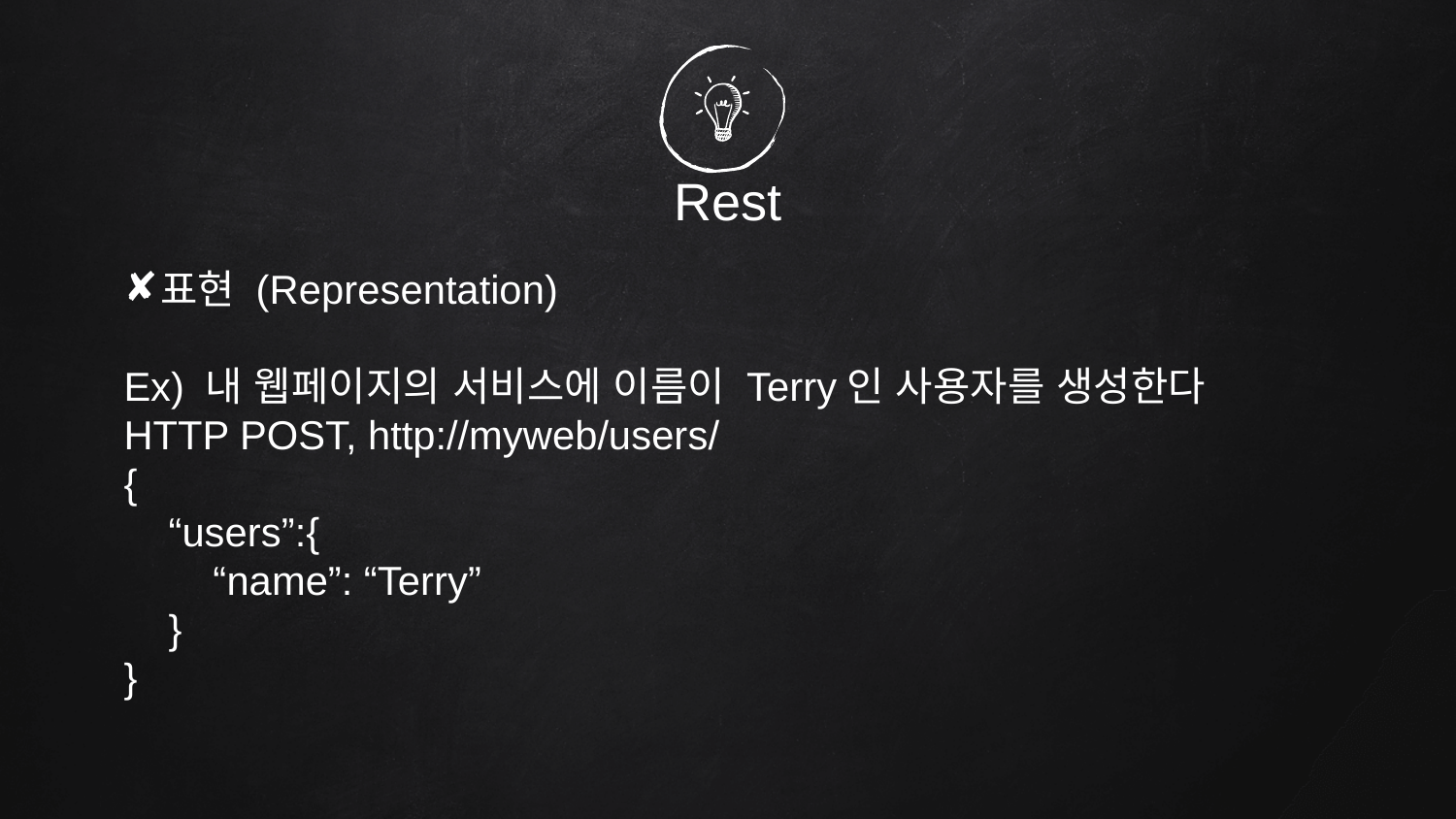

# Rest
표현 (Representation)

Ex) 내 웹페이지의 서비스에 이름이 Terry인 사용자를 생성한다
HTTP POST, http://myweb/users/
{
    “users”:{
        “name”: “Terry”
    }
}